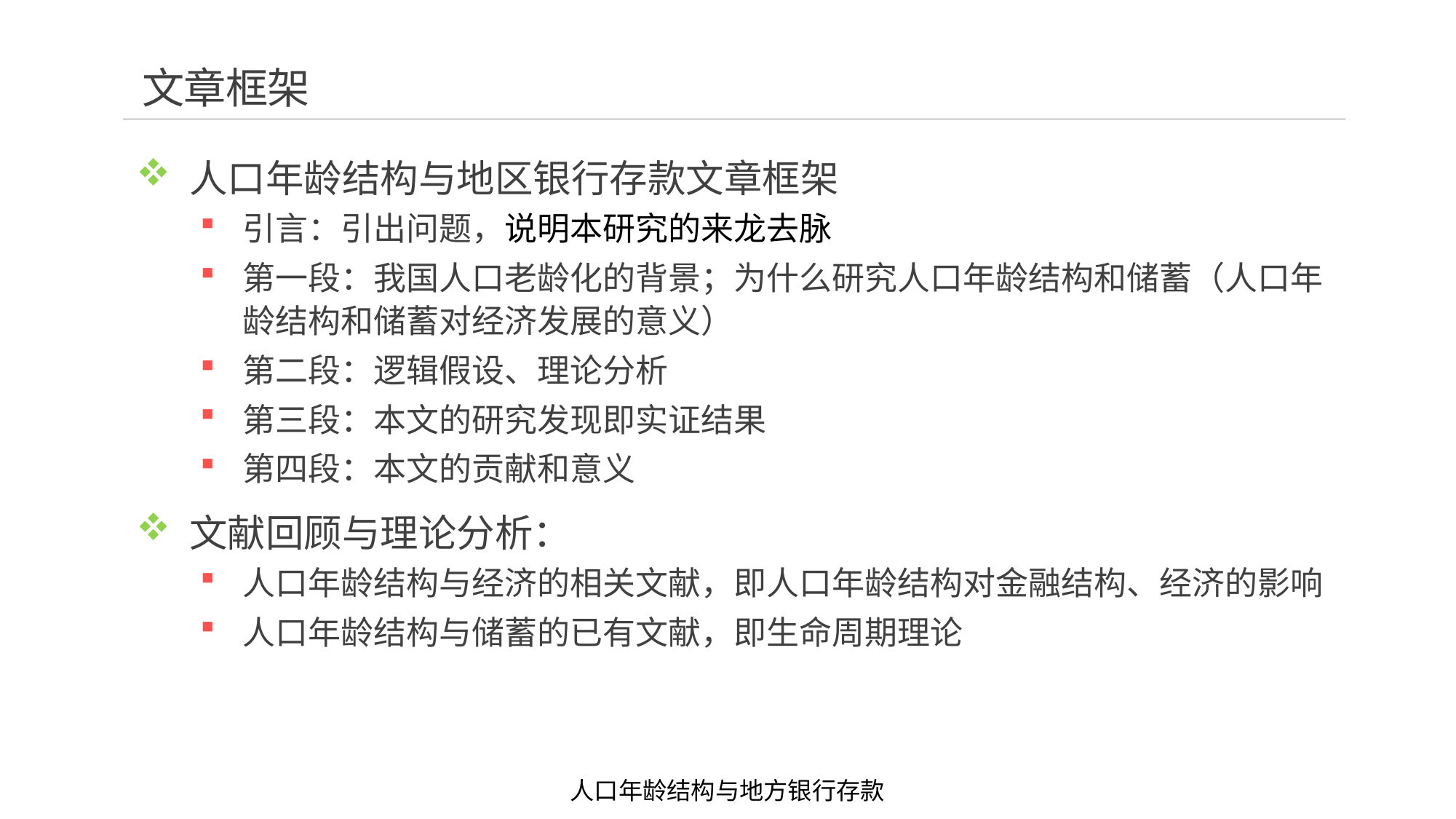

# 文章框架
人口年龄结构与地区银行存款文章框架
引言：引出问题，说明本研究的来龙去脉
第一段：我国人口老龄化的背景；为什么研究人口年龄结构和储蓄（人口年龄结构和储蓄对经济发展的意义）
第二段：逻辑假设、理论分析
第三段：本文的研究发现即实证结果
第四段：本文的贡献和意义
文献回顾与理论分析：
人口年龄结构与经济的相关文献，即人口年龄结构对金融结构、经济的影响
人口年龄结构与储蓄的已有文献，即生命周期理论

人口年龄结构与地方银行存款